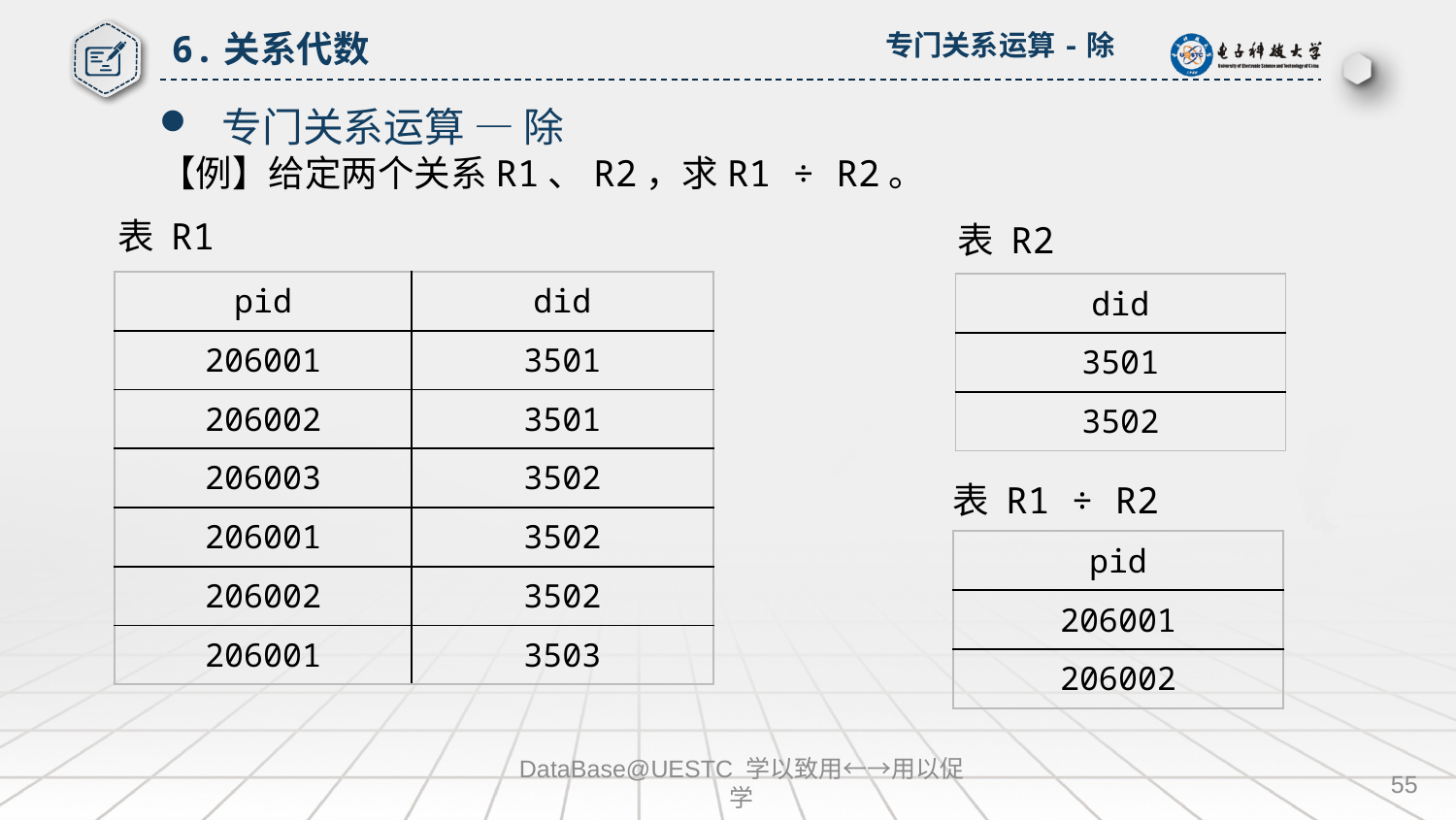

6.关系代数
专门关系运算-除
 专门关系运算 — 除
【例】给定两个关系R1、R2，求R1 ÷ R2。

表 R1
表 R2
| pid | did |
| --- | --- |
| 206001 | 3501 |
| 206002 | 3501 |
| 206003 | 3502 |
| 206001 | 3502 |
| 206002 | 3502 |
| 206001 | 3503 |
| did |
| --- |
| 3501 |
| 3502 |
表 R1 ÷ R2
| pid |
| --- |
| 206001 |
| 206002 |
DataBase@UESTC 学以致用←→用以促学
55